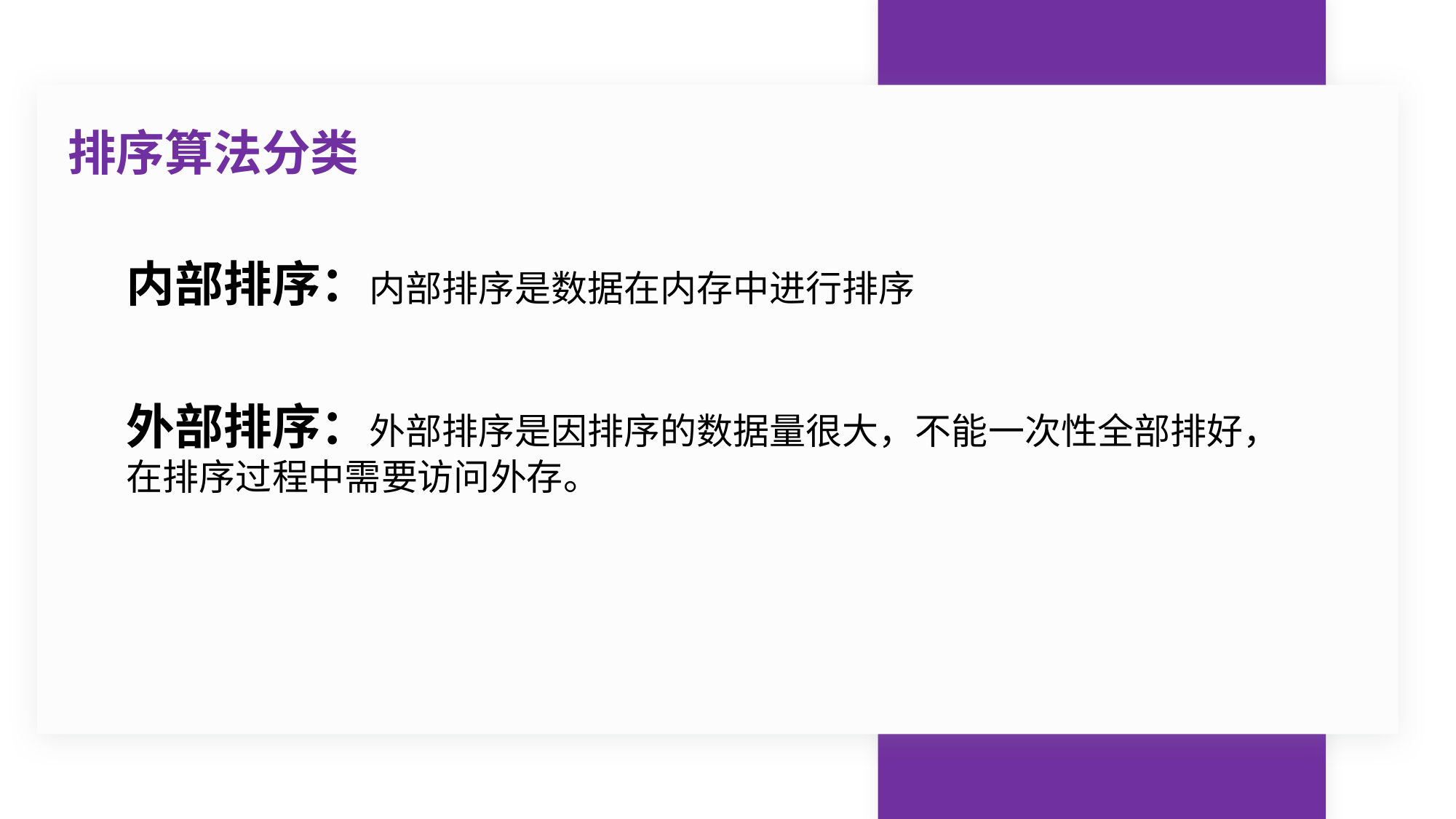

排序算法分类
内部排序：内部排序是数据在内存中进行排序
外部排序：外部排序是因排序的数据量很大，不能一次性全部排好，在排序过程中需要访问外存。